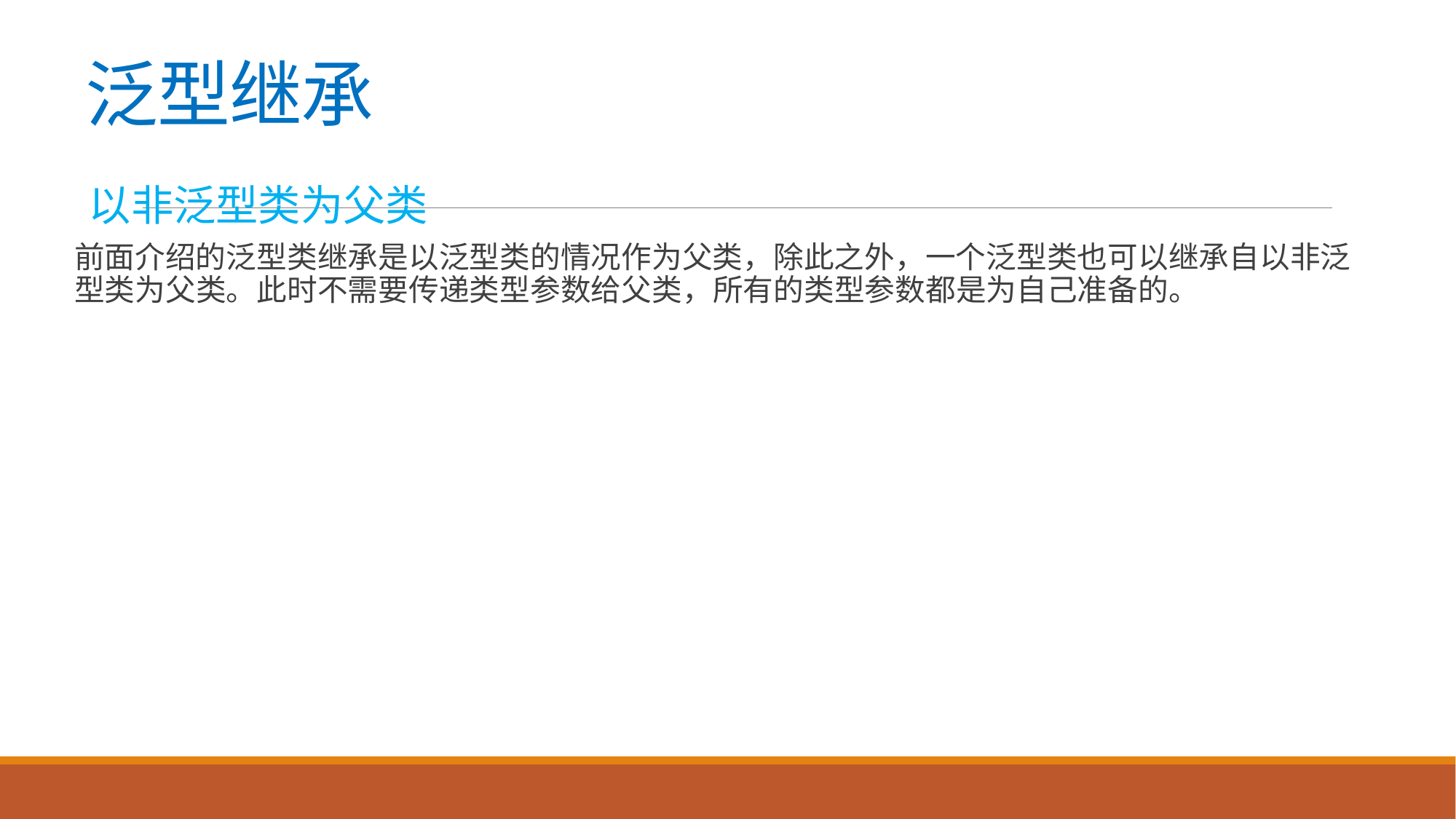

# 泛型继承
以非泛型类为父类
前面介绍的泛型类继承是以泛型类的情况作为父类，除此之外，一个泛型类也可以继承自以非泛型类为父类。此时不需要传递类型参数给父类，所有的类型参数都是为自己准备的。